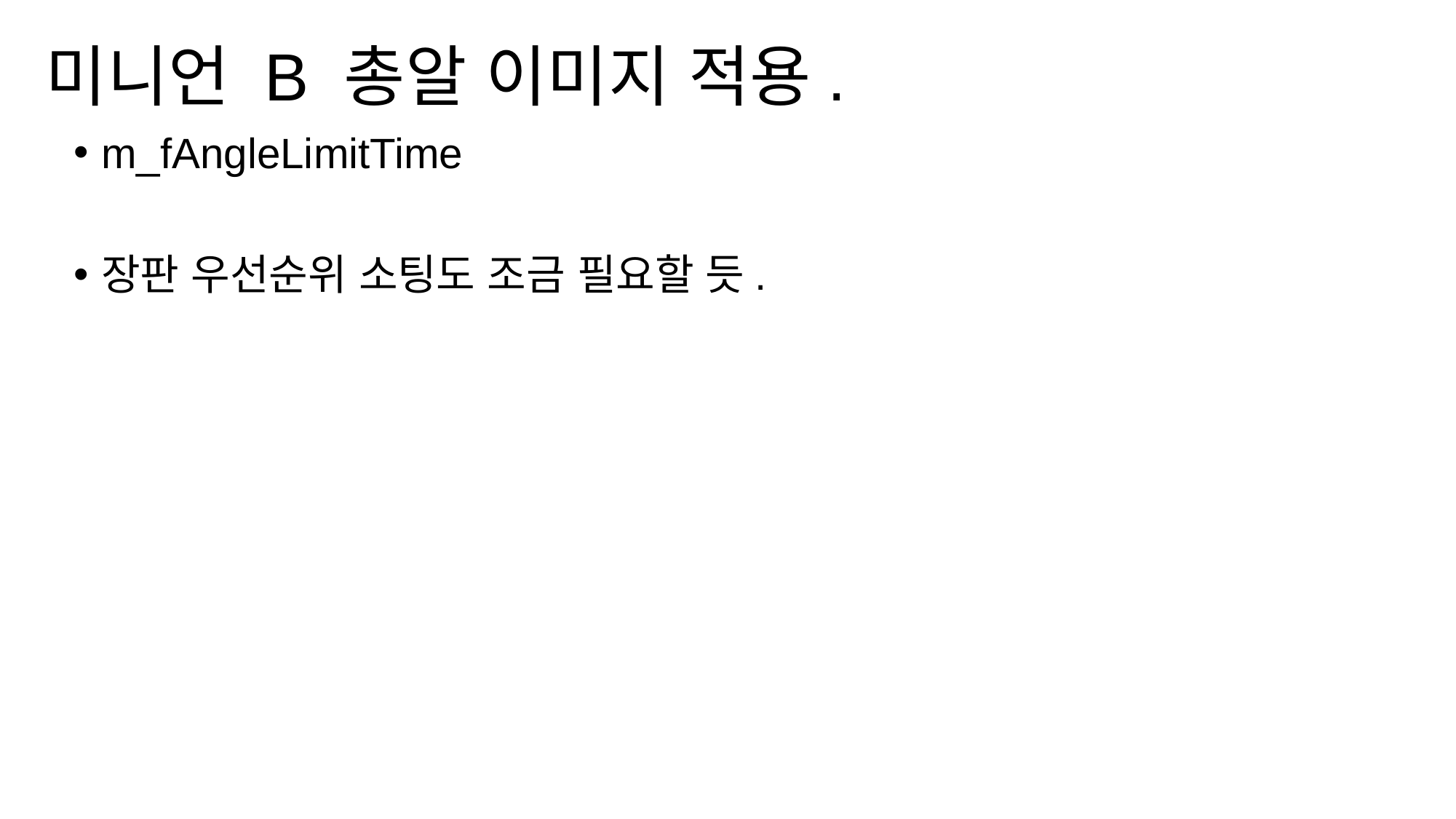

# 미니언 B 총알 이미지 적용.
m_fAngleLimitTime

장판 우선순위 소팅도 조금 필요할 듯.